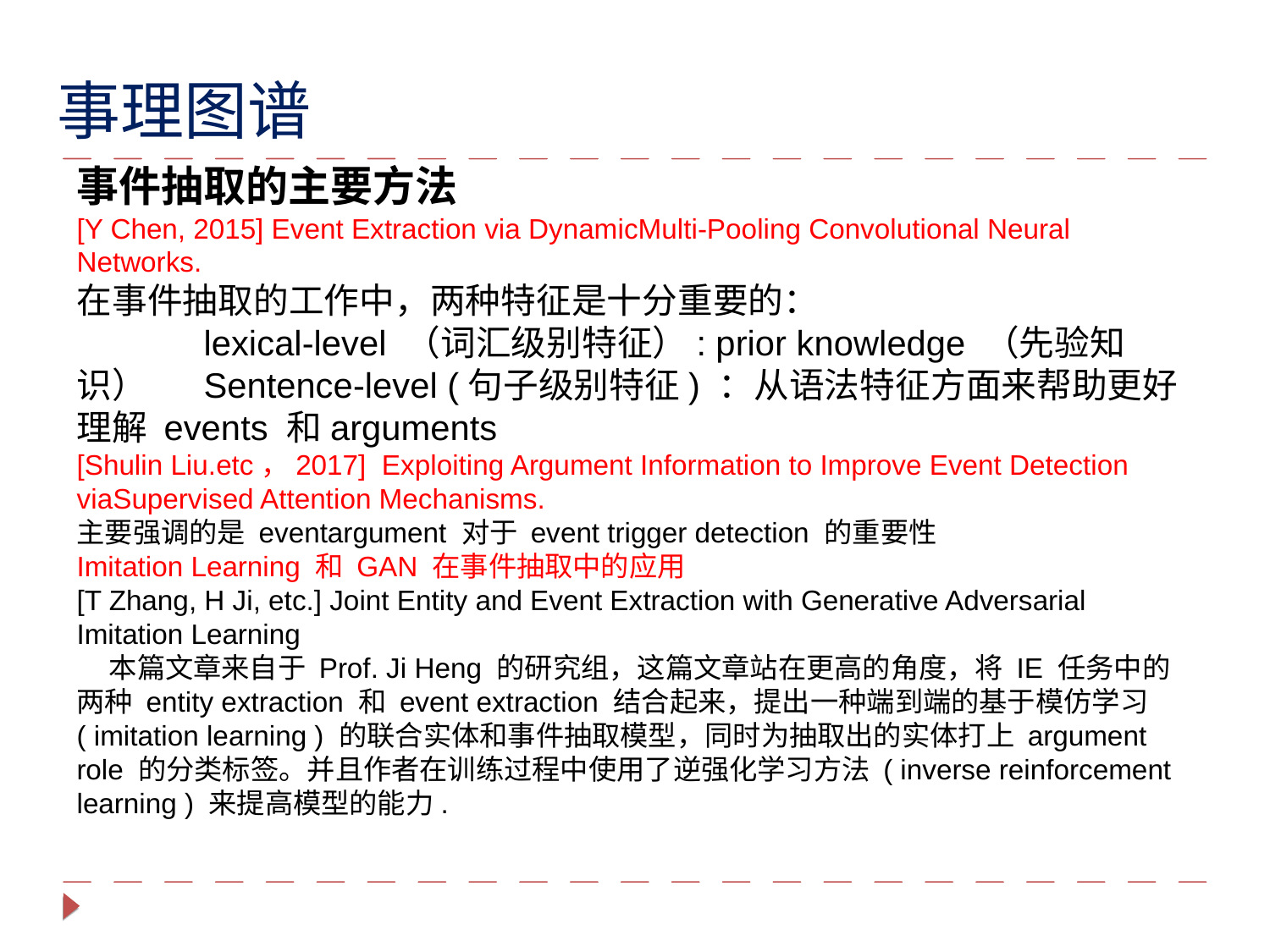

事理图谱
事件抽取的主要方法
[Y Chen, 2015] Event Extraction via DynamicMulti-Pooling Convolutional Neural Networks.
在事件抽取的工作中，两种特征是十分重要的：
	lexical-level （词汇级别特征）: prior knowledge （先验知识）	Sentence-level (句子级别特征) ：从语法特征方面来帮助更好理解 events 和arguments
[Shulin Liu.etc，2017]  Exploiting Argument Information to Improve Event Detection viaSupervised Attention Mechanisms.
主要强调的是 eventargument 对于 event trigger detection 的重要性
Imitation Learning 和 GAN 在事件抽取中的应用
[T Zhang, H Ji, etc.] Joint Entity and Event Extraction with Generative Adversarial Imitation Learning
    本篇文章来自于 Prof. Ji Heng 的研究组，这篇文章站在更高的角度，将 IE 任务中的两种 entity extraction 和 event extraction 结合起来，提出一种端到端的基于模仿学习( imitation learning ) 的联合实体和事件抽取模型，同时为抽取出的实体打上 argument role 的分类标签。并且作者在训练过程中使用了逆强化学习方法 ( inverse reinforcement learning ) 来提高模型的能力.